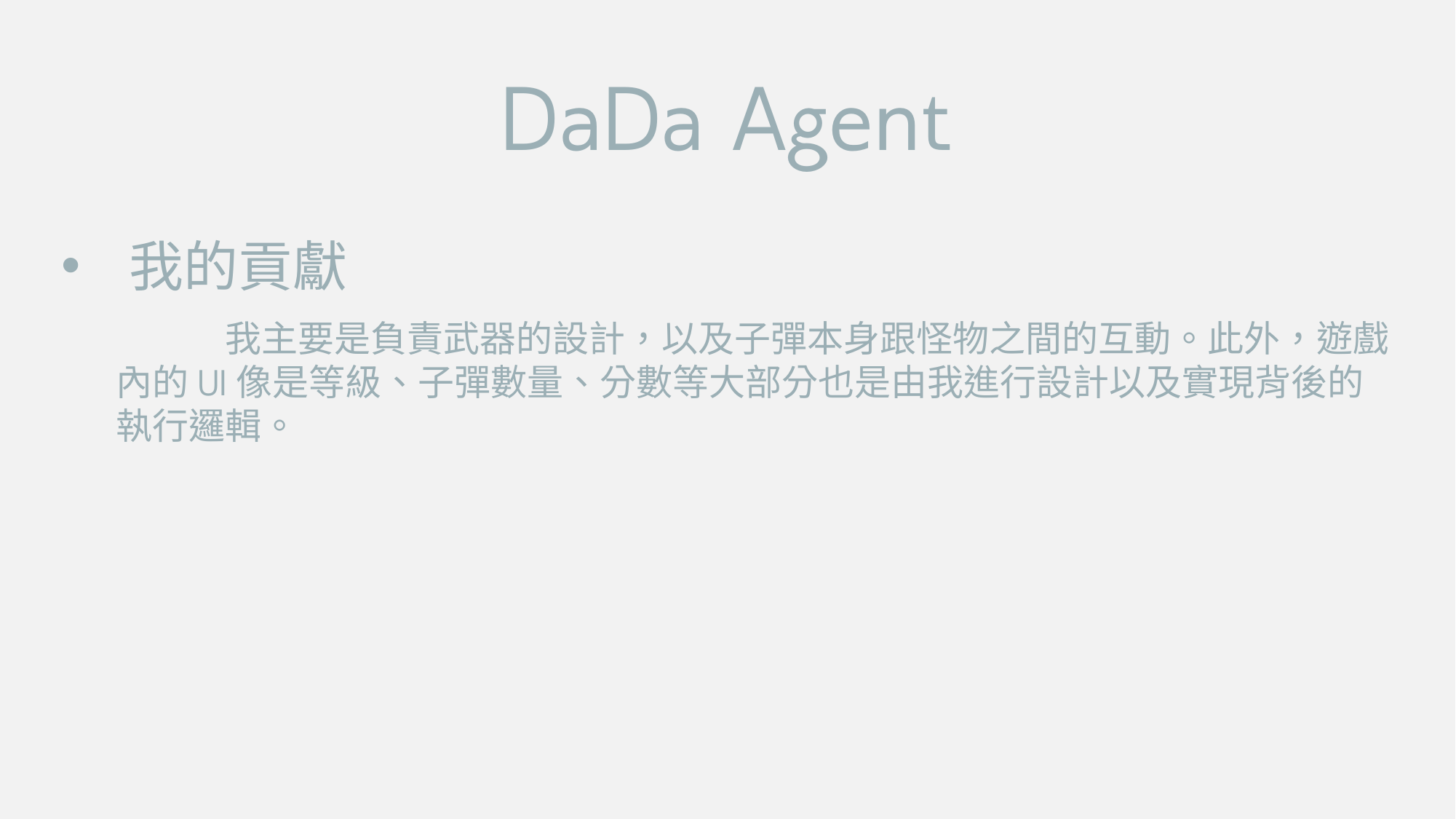

DaDa Agent
我的貢獻
	我主要是負責武器的設計，以及子彈本身跟怪物之間的互動。此外，遊戲內的UI像是等級、子彈數量、分數等大部分也是由我進行設計以及實現背後的執行邏輯。